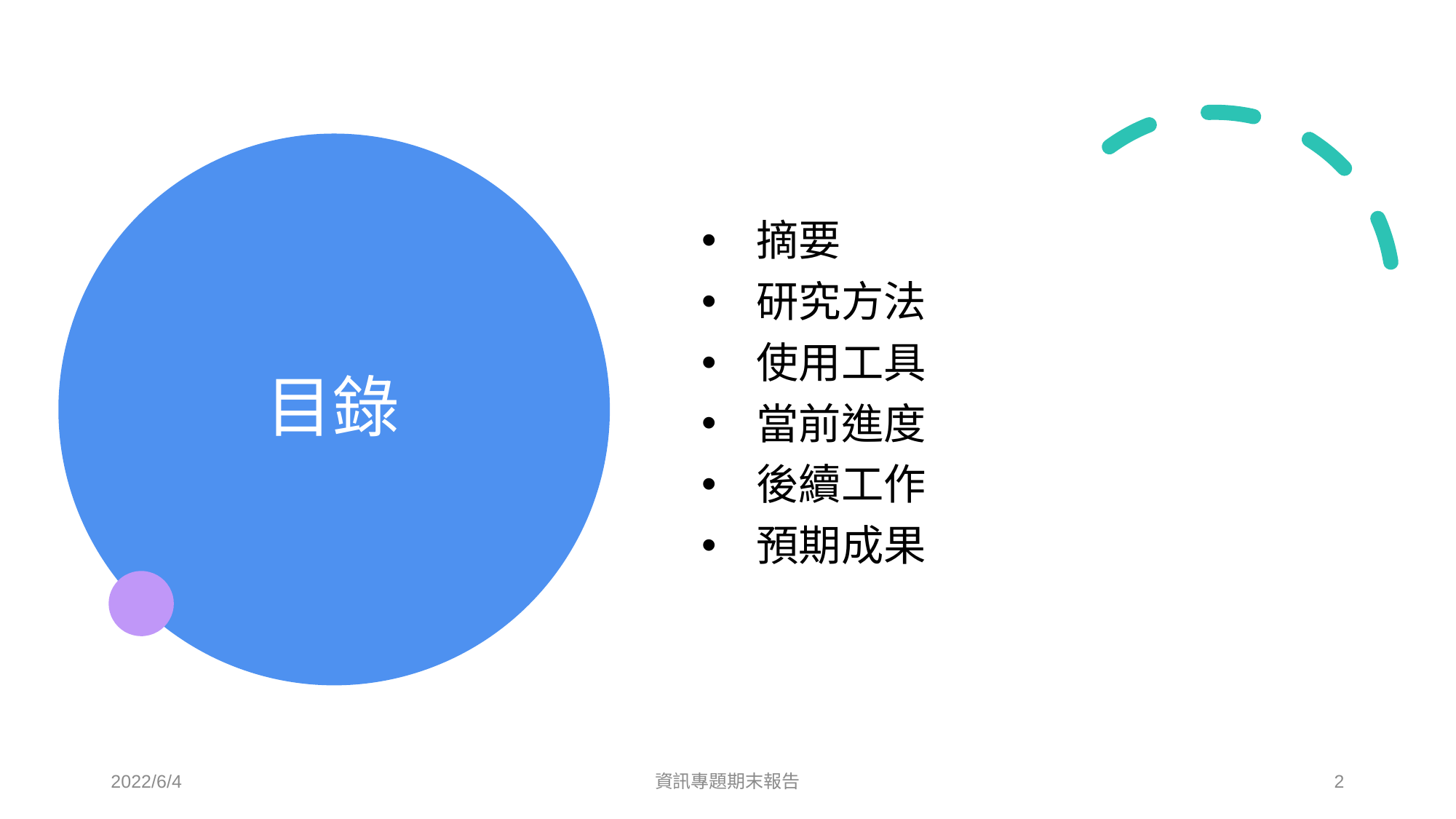

# 目錄
摘要
研究方法
使用工具
當前進度
後續工作
預期成果

2022/6/4
資訊專題期末報告
2